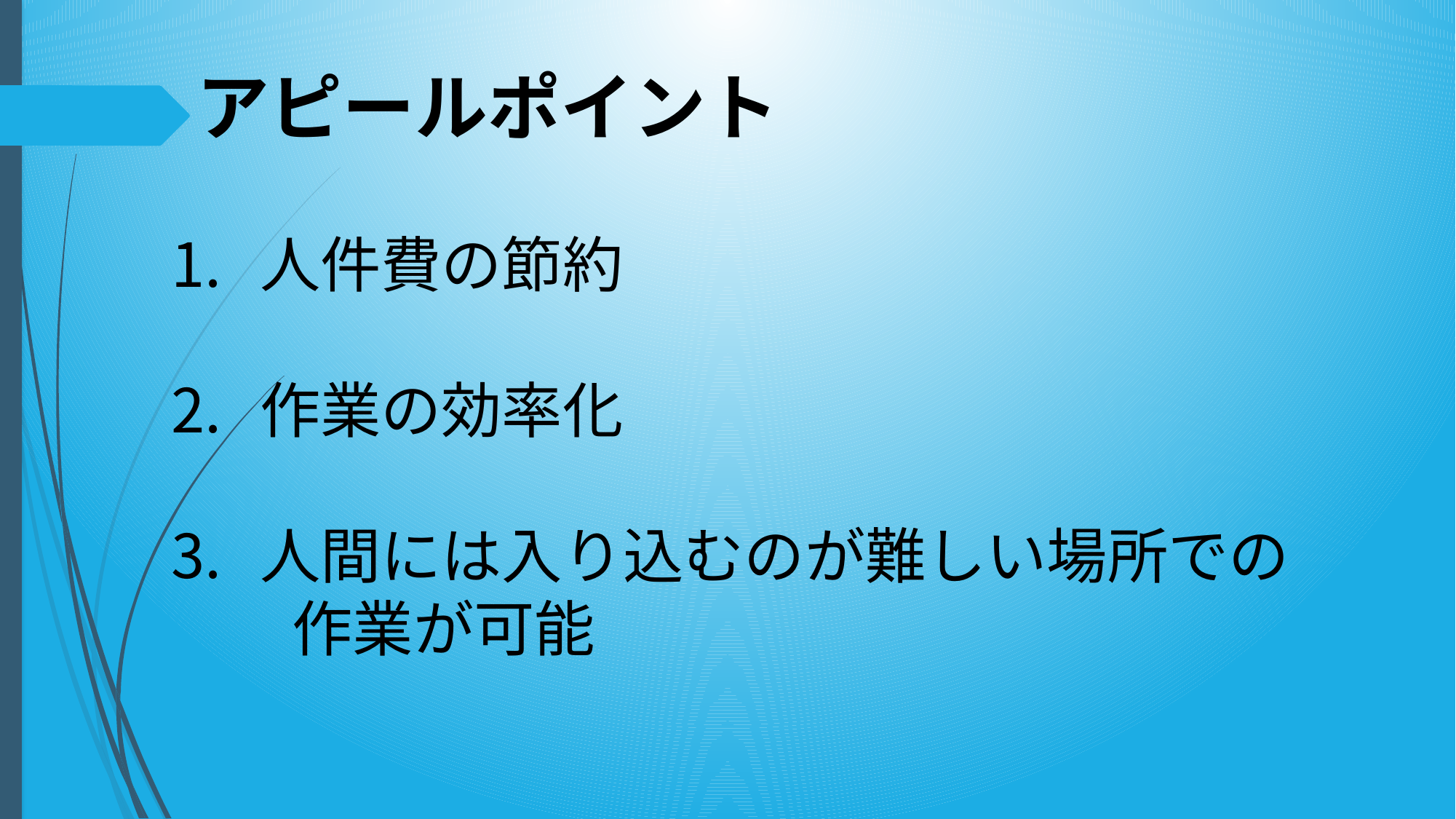

アピールポイント

人件費の節約

作業の効率化

人間には入り込むのが難しい場所での
　　作業が可能